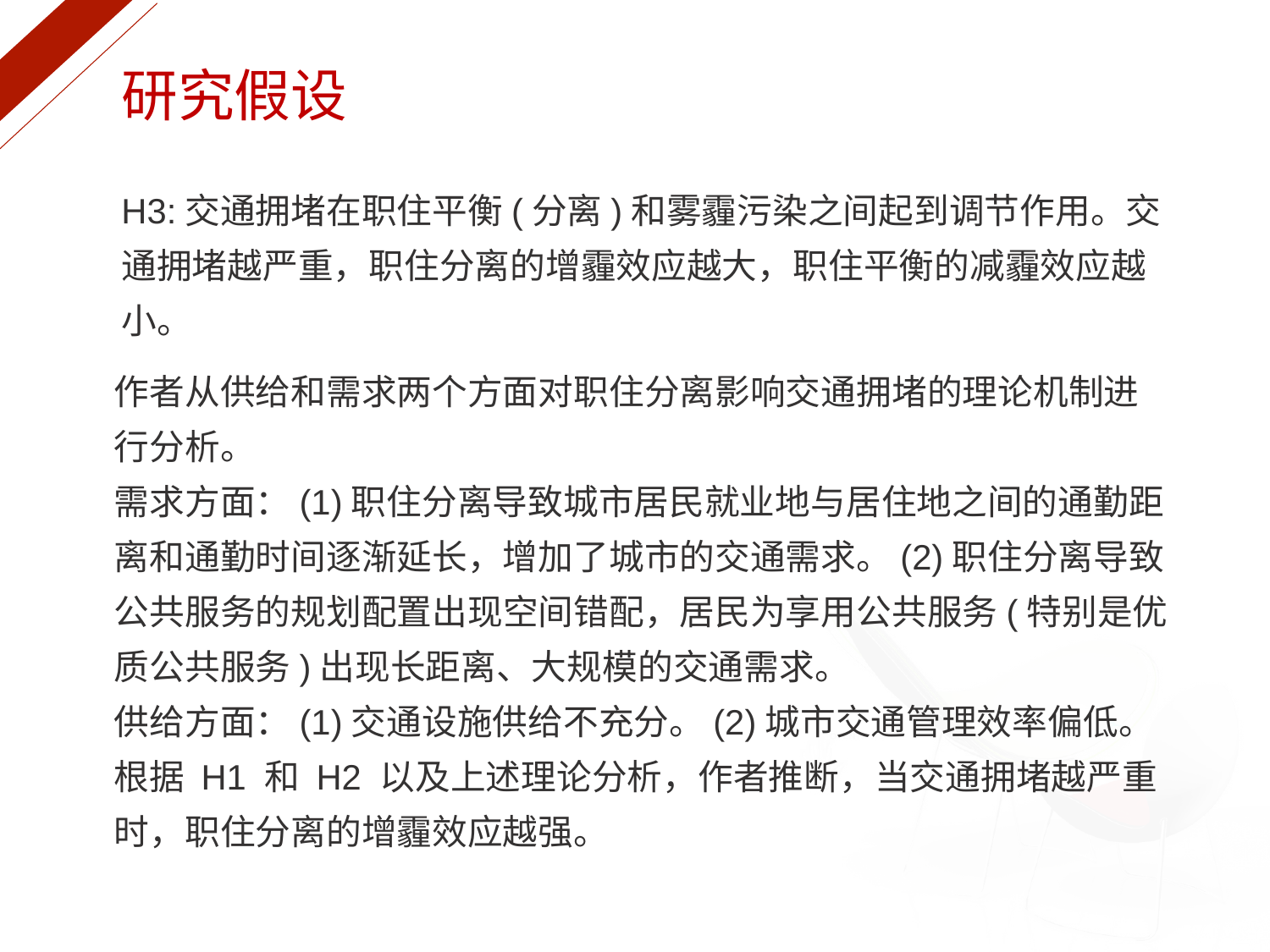

研究假设

H3:交通拥堵在职住平衡(分离)和雾霾污染之间起到调节作用。交通拥堵越严重，职住分离的增霾效应越大，职住平衡的减霾效应越小。

作者从供给和需求两个方面对职住分离影响交通拥堵的理论机制进行分析。
需求方面：(1)职住分离导致城市居民就业地与居住地之间的通勤距离和通勤时间逐渐延长，增加了城市的交通需求。(2)职住分离导致公共服务的规划配置出现空间错配，居民为享用公共服务(特别是优质公共服务)出现长距离、大规模的交通需求。
供给方面：(1)交通设施供给不充分。(2)城市交通管理效率偏低。
根据 H1 和 H2 以及上述理论分析，作者推断，当交通拥堵越严重时，职住分离的增霾效应越强。